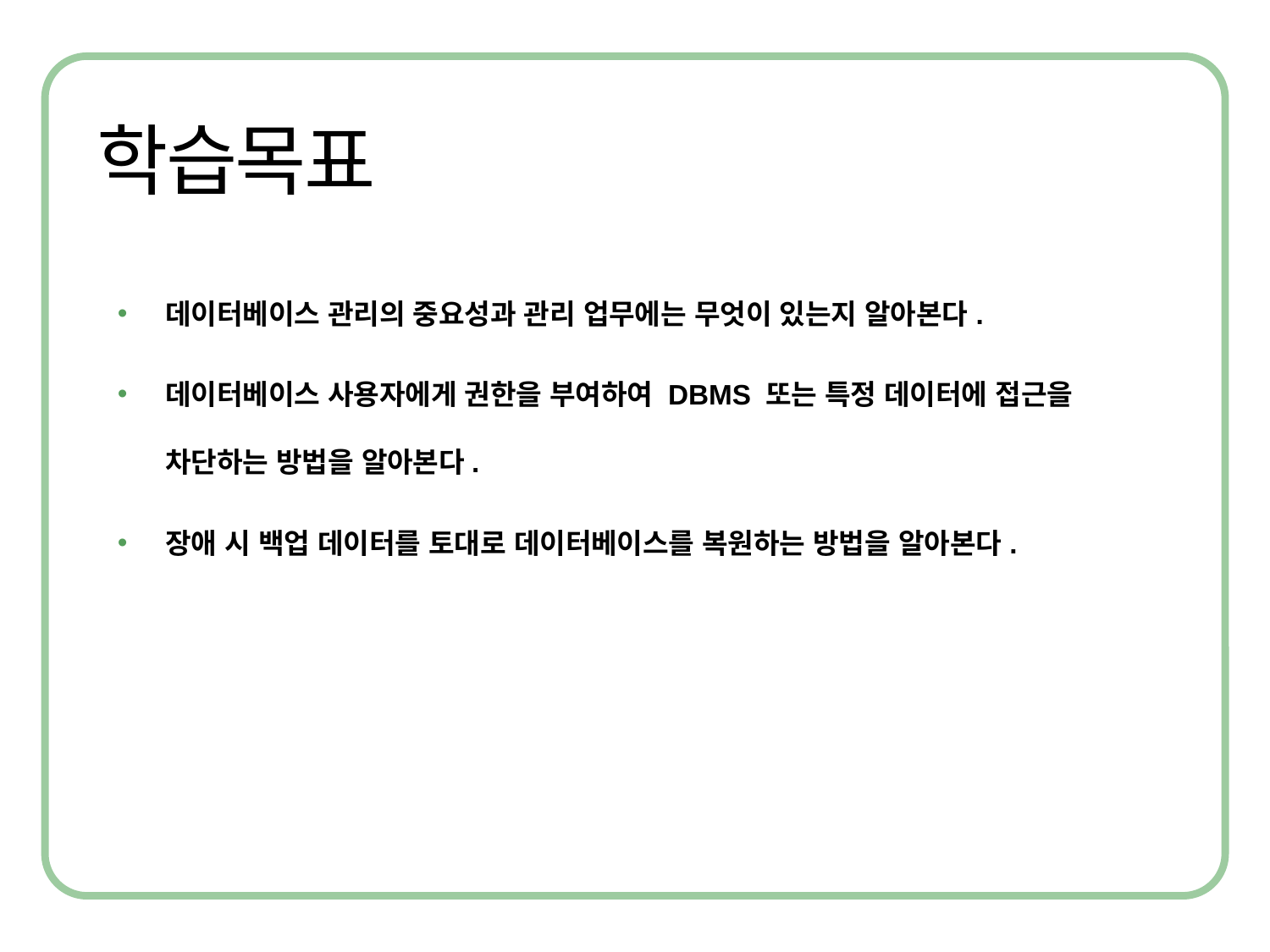

데이터베이스 관리의 중요성과 관리 업무에는 무엇이 있는지 알아본다.
데이터베이스 사용자에게 권한을 부여하여 DBMS 또는 특정 데이터에 접근을
차단하는 방법을 알아본다.
장애 시 백업 데이터를 토대로 데이터베이스를 복원하는 방법을 알아본다.